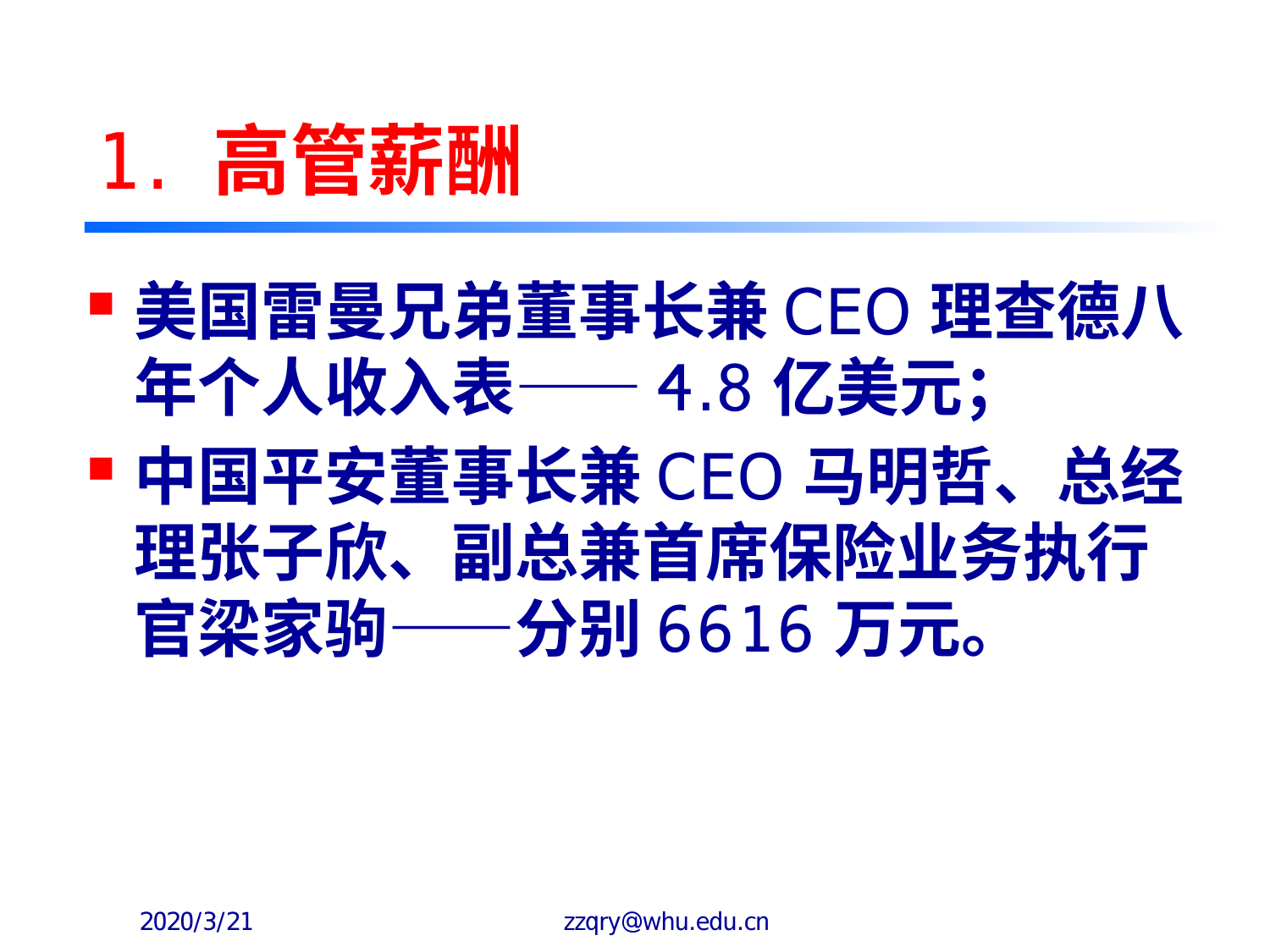

# 1. 高管薪酬
美国雷曼兄弟董事长兼CEO理查德八年个人收入表——4.8亿美元；
中国平安董事长兼CEO马明哲、总经理张子欣、副总兼首席保险业务执行官梁家驹——分别6616万元。
2020/3/21
zzqry@whu.edu.cn